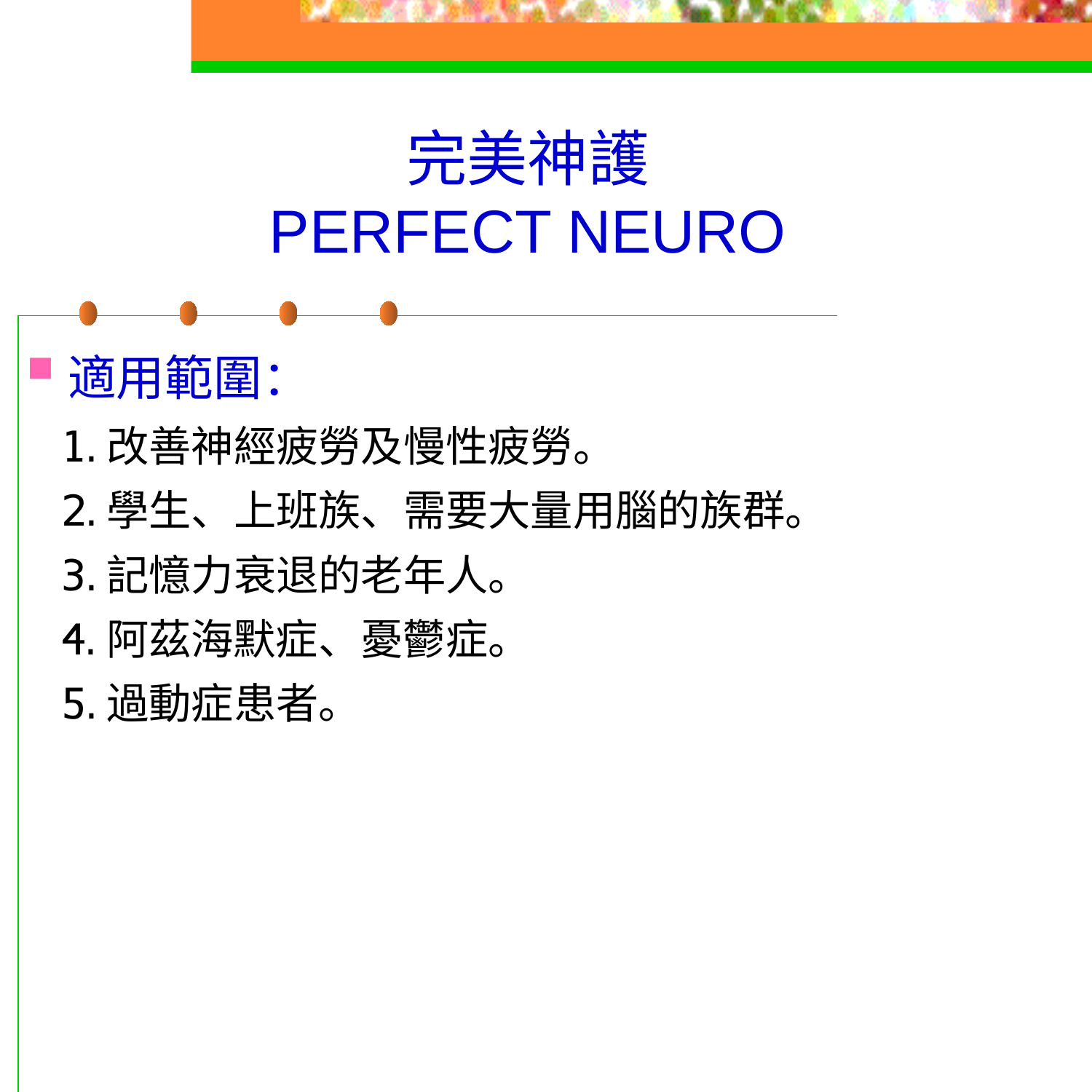

完美神護
PERFECT NEURO
適用範圍：
   1.改善神經疲勞及慢性疲勞。
   2.學生、上班族、需要大量用腦的族群。
   3.記憶力衰退的老年人。
   4.阿茲海默症、憂鬱症。
   5.過動症患者。
24